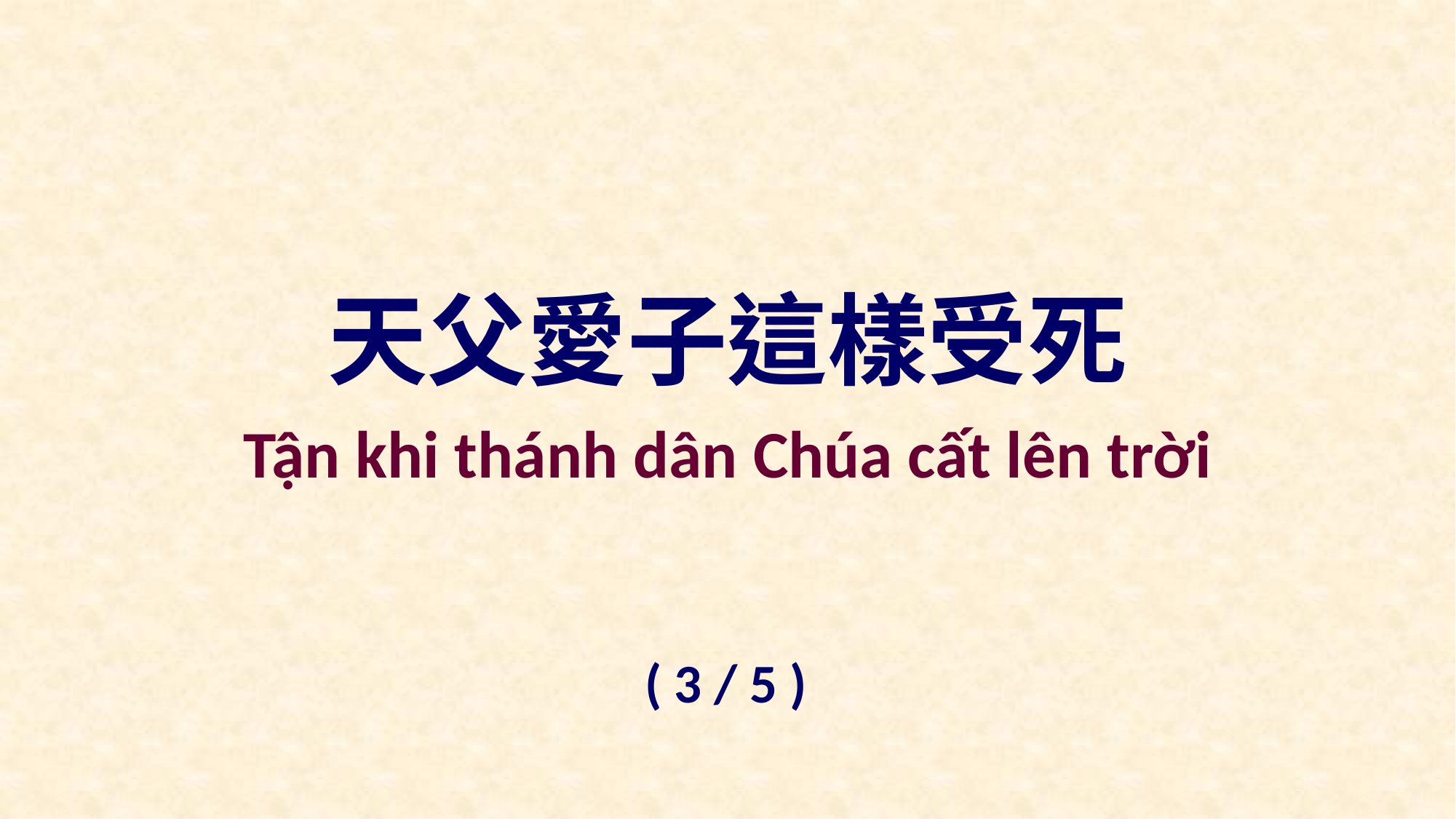

天父愛子這樣受死
Tận khi thánh dân Chúa cất lên trời
( 3 / 5 )